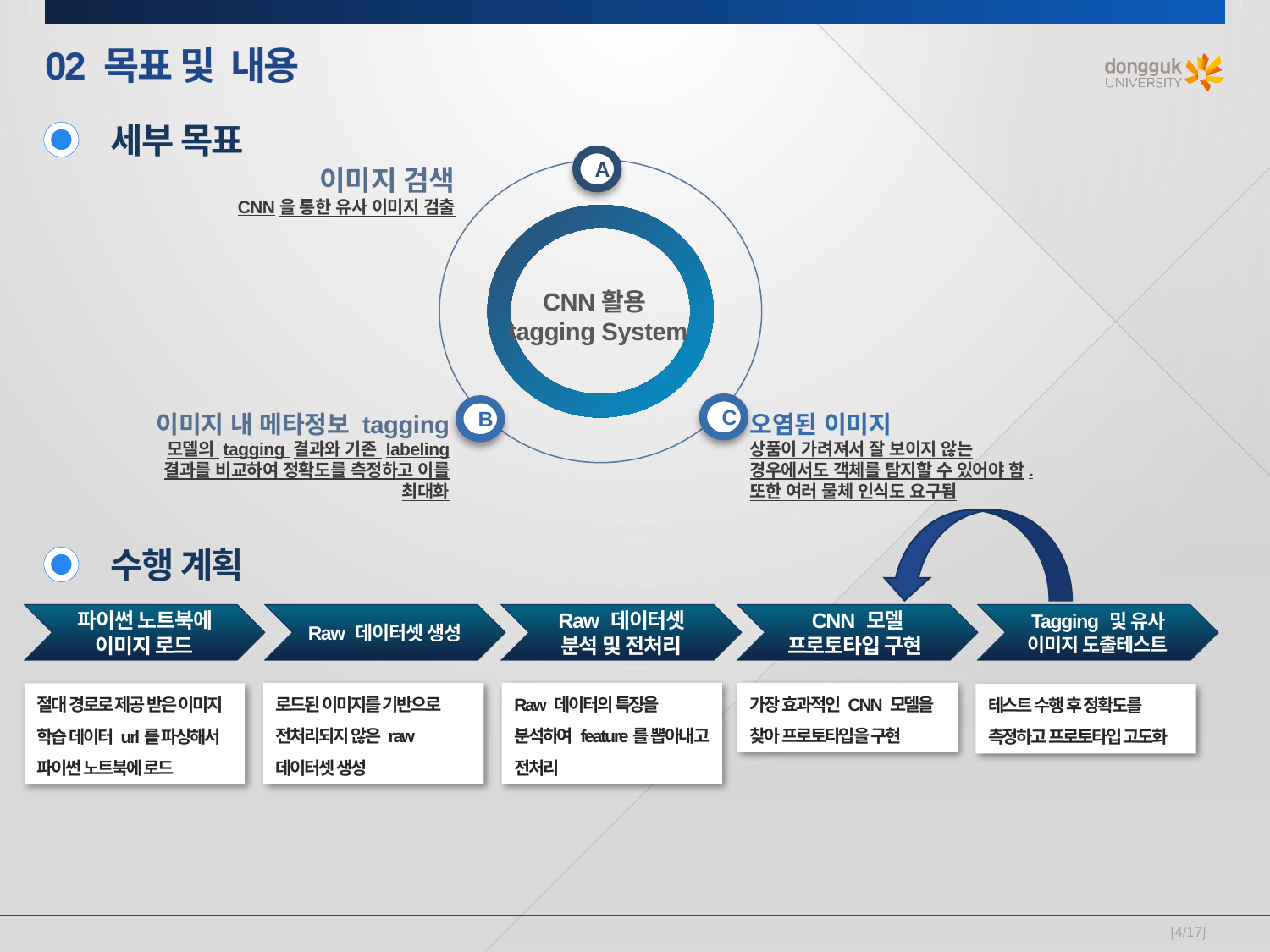

# 02 목표 및  내용
 세부 목표

A
이미지 검색
CNN을 통한 유사 이미지 검출

CNN활용
 tagging System
C
B
이미지 내 메타정보 tagging
모델의 tagging 결과와 기존 labeling 결과를 비교하여 정확도를 측정하고 이를 최대화
오염된 이미지
상품이 가려져서 잘 보이지 않는 경우에서도 객체를 탐지할 수 있어야 함. 또한 여러 물체 인식도 요구됨

 수행 계획

파이썬 노트북에 이미지 로드
Raw 데이터셋 생성
Raw 데이터셋 분석 및 전처리
CNN 모델 프로토타입 구현
Tagging 및 유사 이미지 도출테스트
가장 효과적인 CNN 모델을 찾아 프로토타입을 구현
로드된 이미지를 기반으로 전처리되지 않은 raw 데이터셋 생성
Raw 데이터의 특징을 분석하여 feature를 뽑아내고 전처리
절대 경로로 제공 받은 이미지 학습 데이터 url를 파싱해서 파이썬 노트북에 로드
테스트 수행 후 정확도를 측정하고 프로토타입 고도화
[4/17]